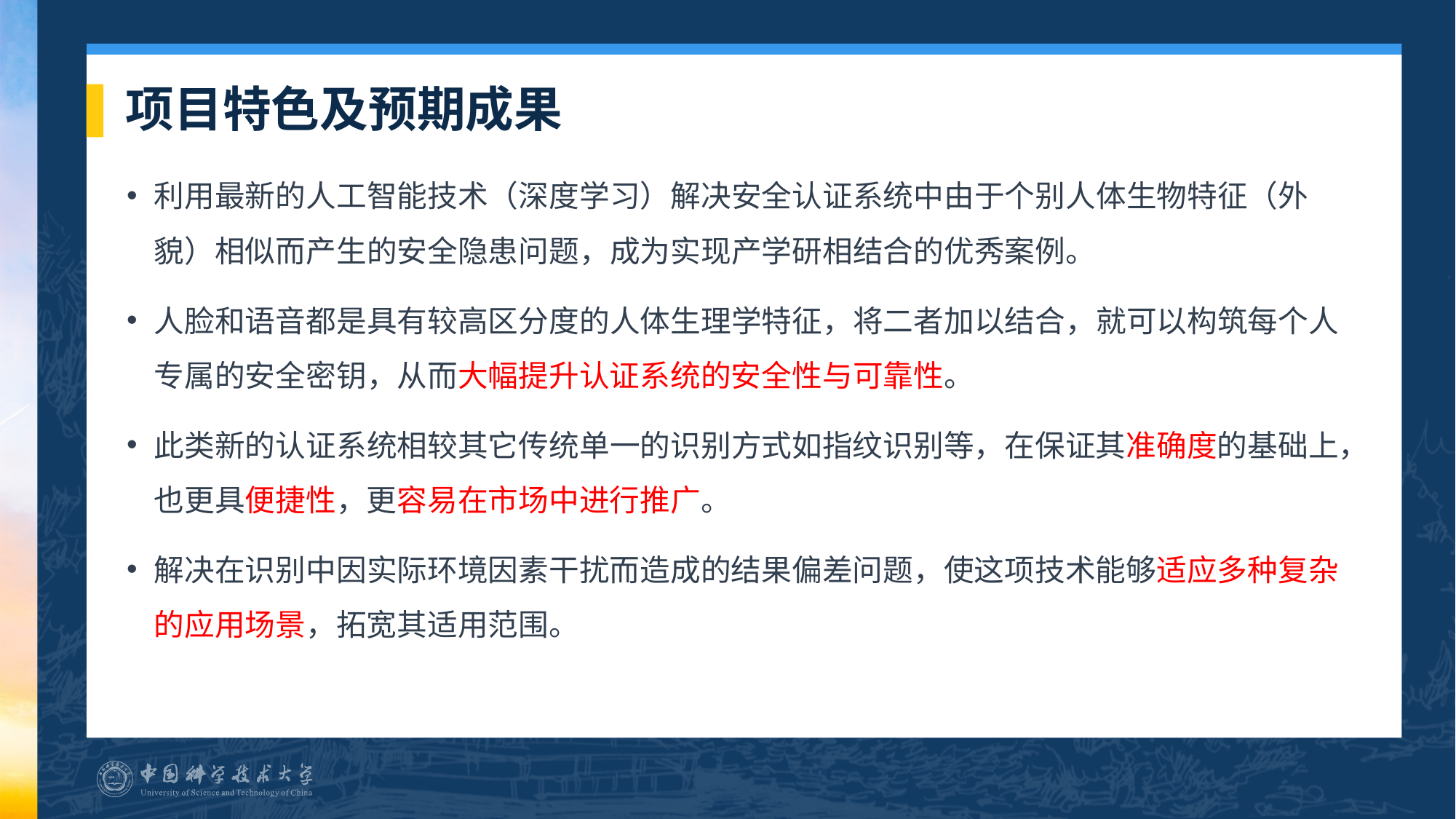

# 项目特色及预期成果
利用最新的人工智能技术（深度学习）解决安全认证系统中由于个别人体生物特征（外貌）相似而产生的安全隐患问题，成为实现产学研相结合的优秀案例。
人脸和语音都是具有较高区分度的人体生理学特征，将二者加以结合，就可以构筑每个人专属的安全密钥，从而大幅提升认证系统的安全性与可靠性。
此类新的认证系统相较其它传统单一的识别方式如指纹识别等，在保证其准确度的基础上，也更具便捷性，更容易在市场中进行推广。
解决在识别中因实际环境因素干扰而造成的结果偏差问题，使这项技术能够适应多种复杂的应用场景，拓宽其适用范围。